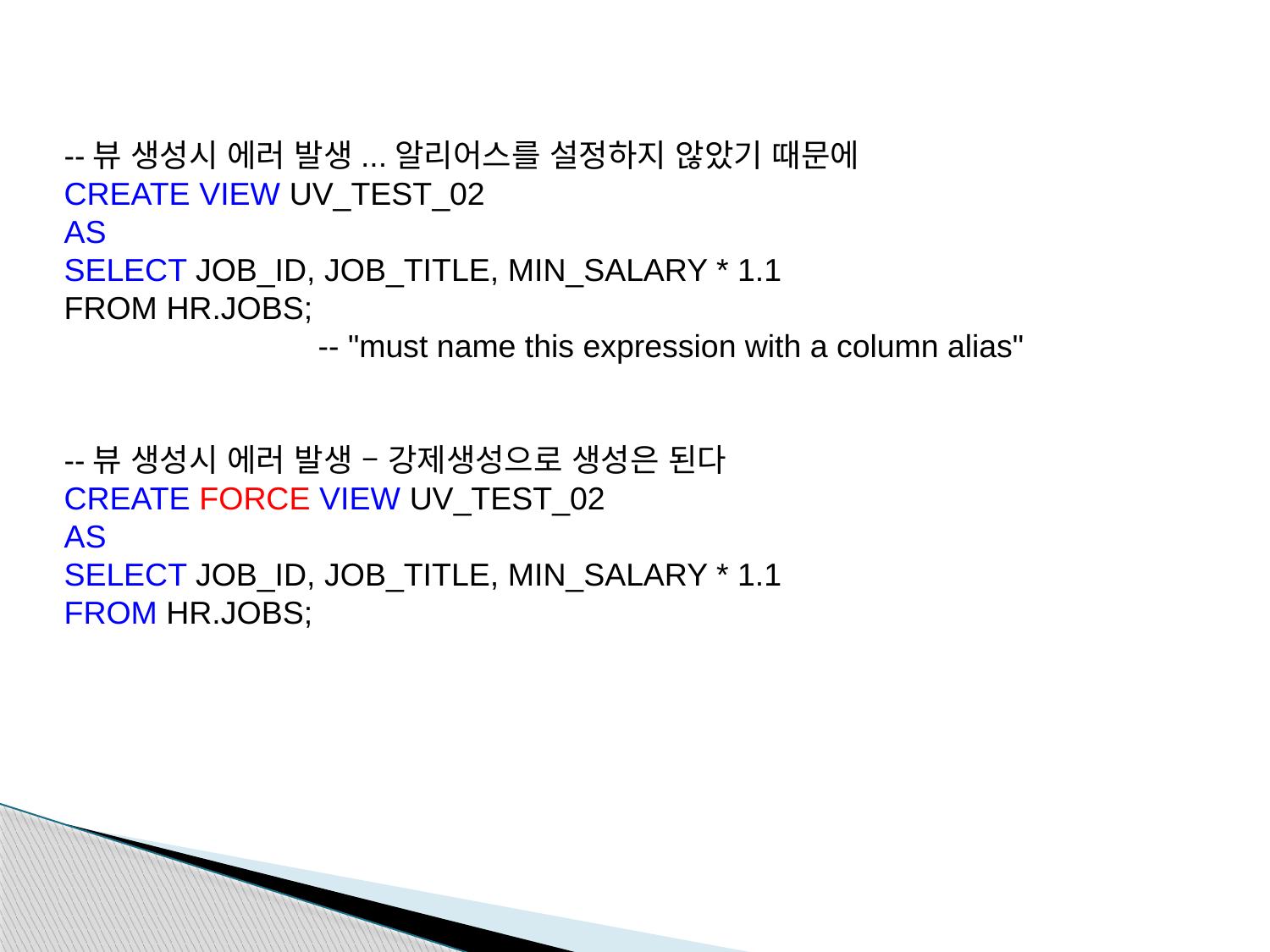

--뷰 생성시 에러 발생...알리어스를 설정하지 않았기 때문에
CREATE VIEW UV_TEST_02
AS
SELECT JOB_ID, JOB_TITLE, MIN_SALARY * 1.1
FROM HR.JOBS;
		-- "must name this expression with a column alias"

--뷰 생성시 에러 발생 – 강제생성으로 생성은 된다
CREATE FORCE VIEW UV_TEST_02
AS
SELECT JOB_ID, JOB_TITLE, MIN_SALARY * 1.1
FROM HR.JOBS;